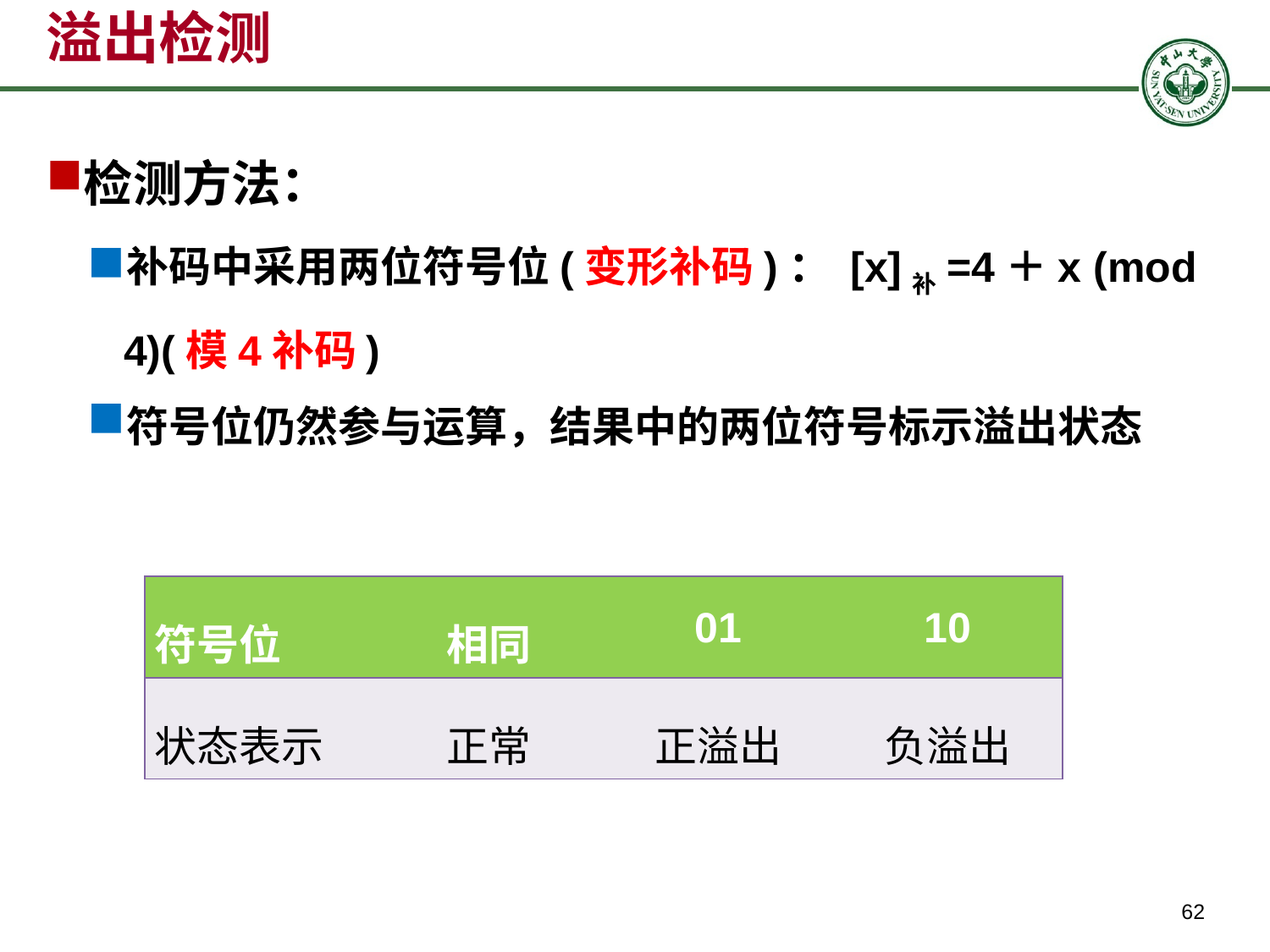

# 溢出检测
检测方法：
补码中采用两位符号位(变形补码)： [x]补=4＋x (mod 4)(模4补码)
符号位仍然参与运算，结果中的两位符号标示溢出状态
| 符号位 | 相同 | 01 | 10 |
| --- | --- | --- | --- |
| 状态表示 | 正常 | 正溢出 | 负溢出 |